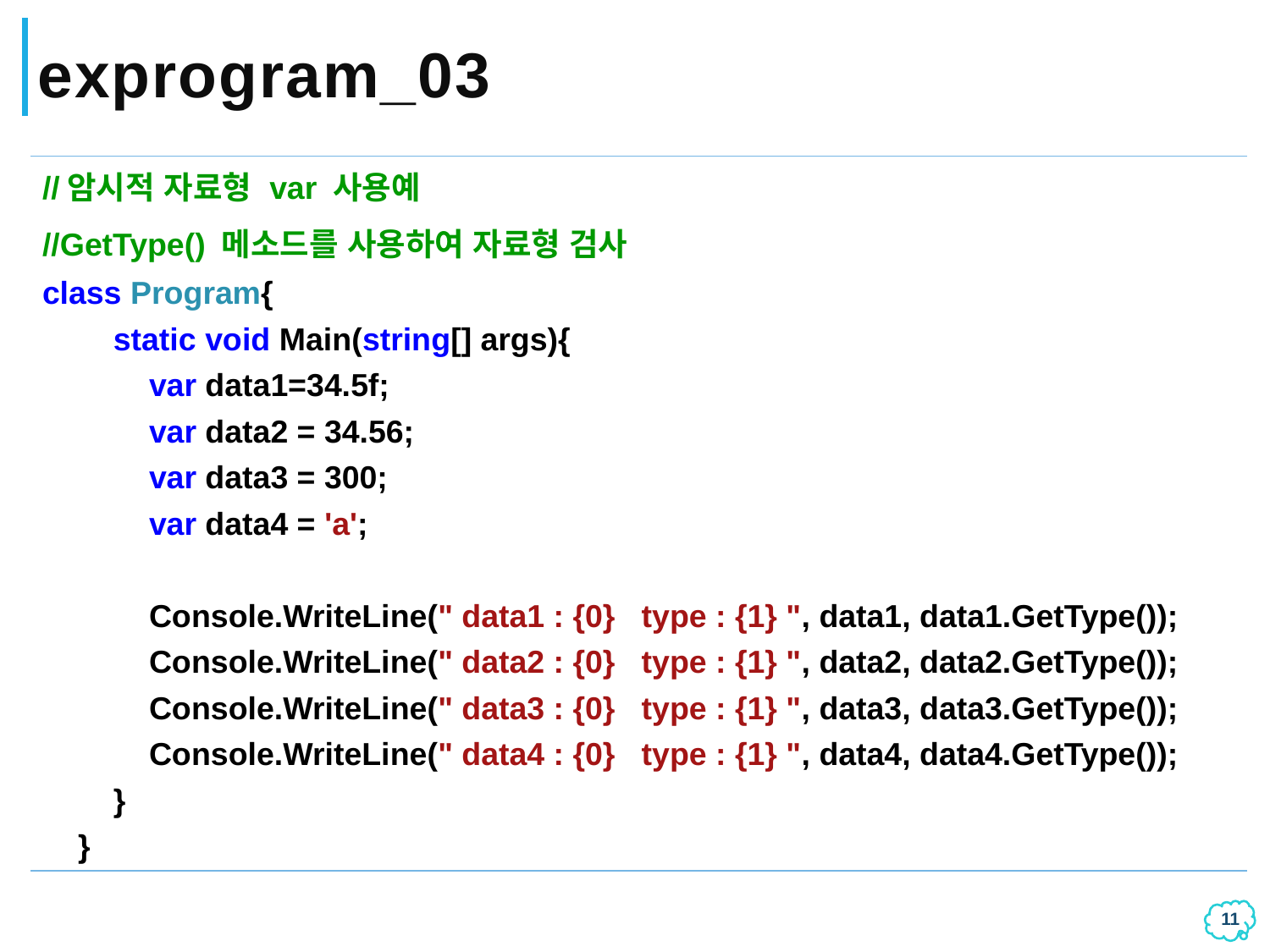

# exprogram_03
| //암시적 자료형 var 사용예 //GetType() 메소드를 사용하여 자료형 검사 class Program{ static void Main(string[] args){ var data1=34.5f; var data2 = 34.56; var data3 = 300; var data4 = 'a'; Console.WriteLine(" data1 : {0} type : {1} ", data1, data1.GetType()); Console.WriteLine(" data2 : {0} type : {1} ", data2, data2.GetType()); Console.WriteLine(" data3 : {0} type : {1} ", data3, data3.GetType()); Console.WriteLine(" data4 : {0} type : {1} ", data4, data4.GetType()); } } |
| --- |
11